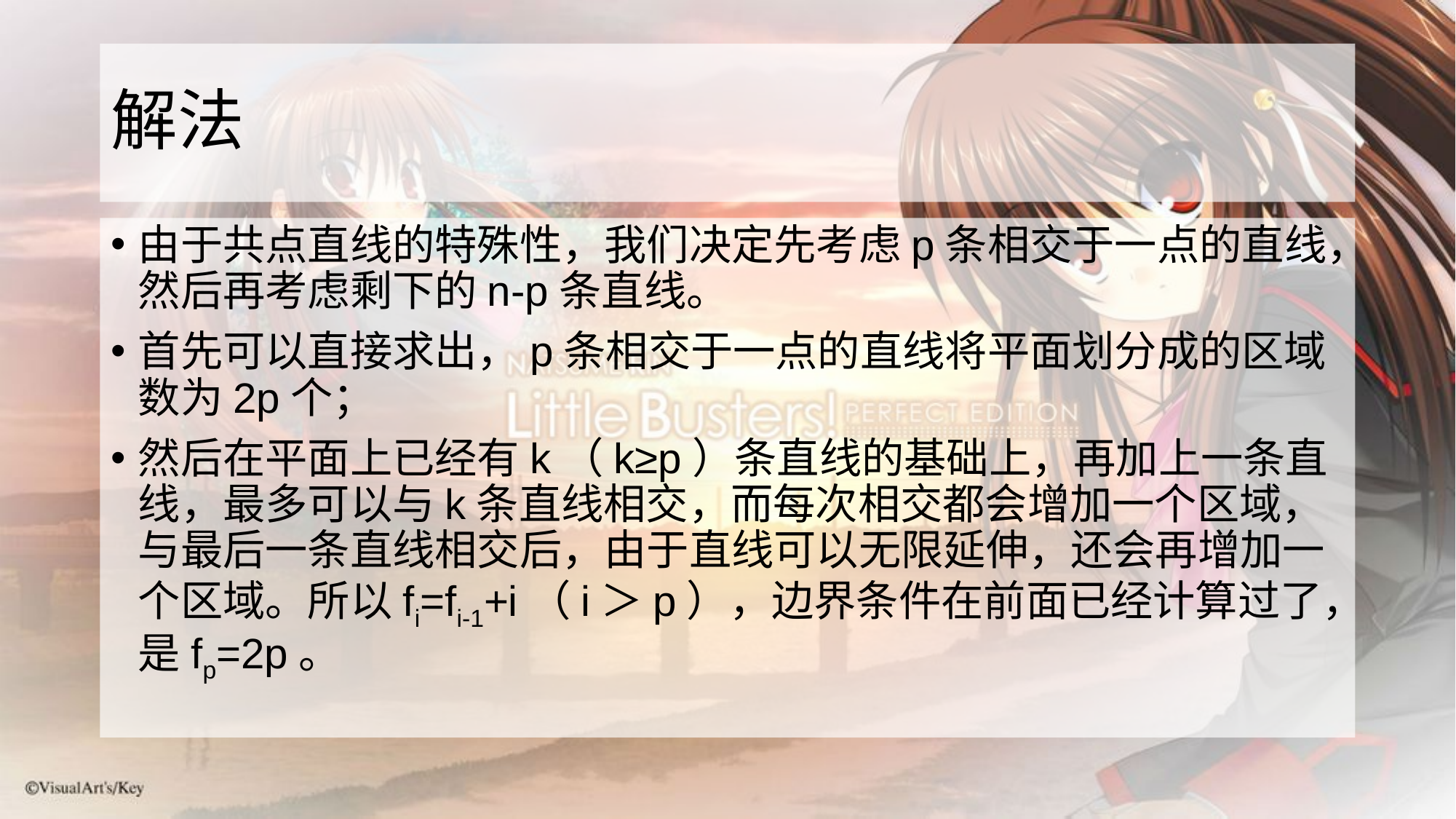

# 解法
由于共点直线的特殊性，我们决定先考虑p条相交于一点的直线，然后再考虑剩下的n-p条直线。
首先可以直接求出，p条相交于一点的直线将平面划分成的区域数为2p个；
然后在平面上已经有k（k≥p）条直线的基础上，再加上一条直线，最多可以与k条直线相交，而每次相交都会增加一个区域，与最后一条直线相交后，由于直线可以无限延伸，还会再增加一个区域。所以fi=fi-1+i（i＞p），边界条件在前面已经计算过了，是fp=2p。